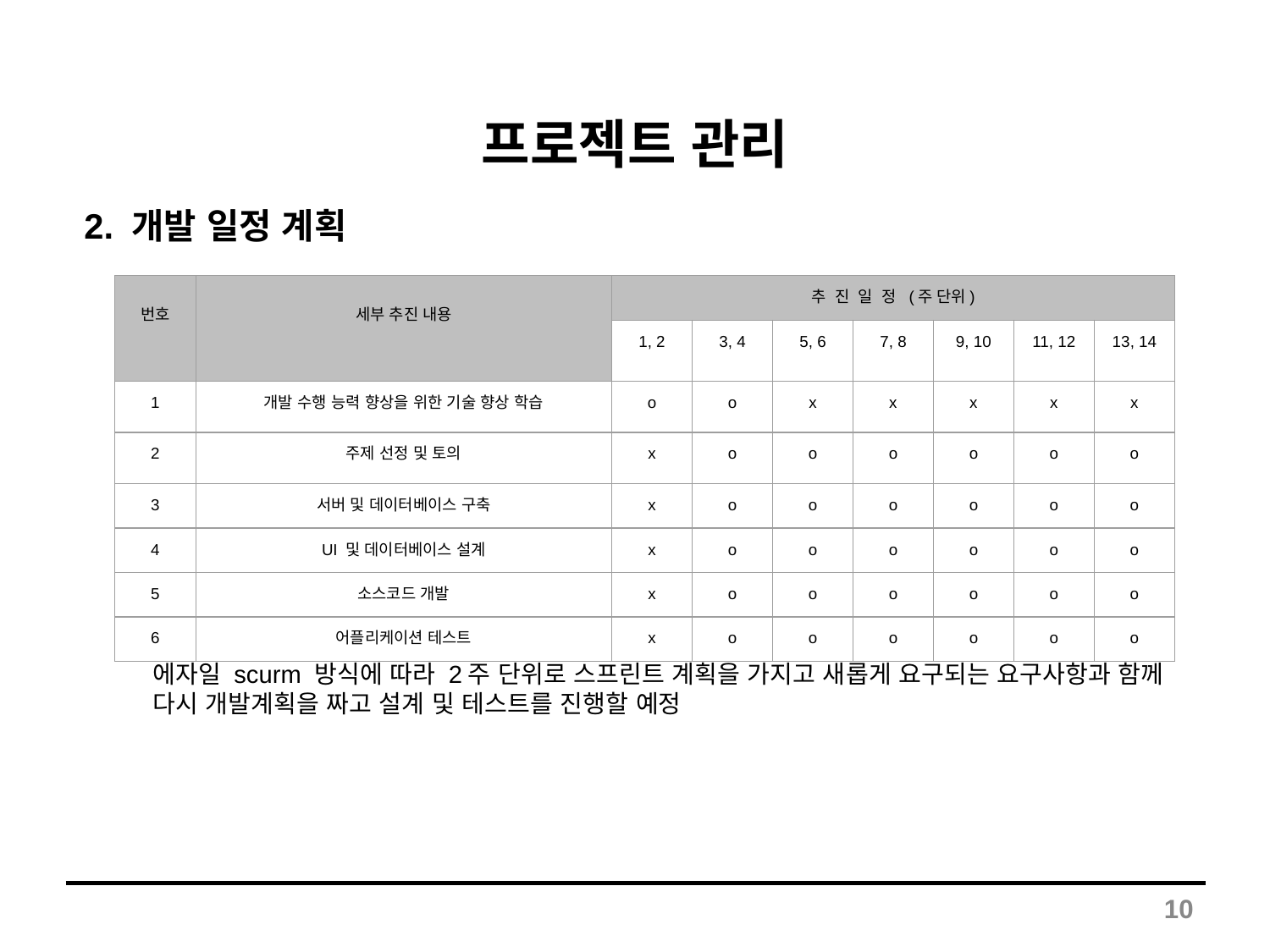

# 프로젝트 관리

2. 개발 일정 계획

| 번호 | 세부 추진 내용 | 추 진 일 정 (주 단위) |  |  |  |  |  |  |
| --- | --- | --- | --- | --- | --- | --- | --- | --- |
|  |  | 1, 2 | 3, 4 | 5, 6 | 7, 8 | 9, 10 | 11, 12 | 13, 14 |
| 1 | 개발 수행 능력 향상을 위한 기술 향상 학습 | o | o | x | x | x | x | x |
| 2 | 주제 선정 및 토의 | x | o | o | o | o | o | o |
| 3 | 서버 및 데이터베이스 구축 | x | o | o | o | o | o | o |
| 4 | UI 및 데이터베이스 설계 | x | o | o | o | o | o | o |
| 5 | 소스코드 개발 | x | o | o | o | o | o | o |
| 6 | 어플리케이션 테스트 | x | o | o | o | o | o | o |
에자일 scurm 방식에 따라 2주 단위로 스프린트 계획을 가지고 새롭게 요구되는 요구사항과 함께
다시 개발계획을 짜고 설계 및 테스트를 진행할 예정
10